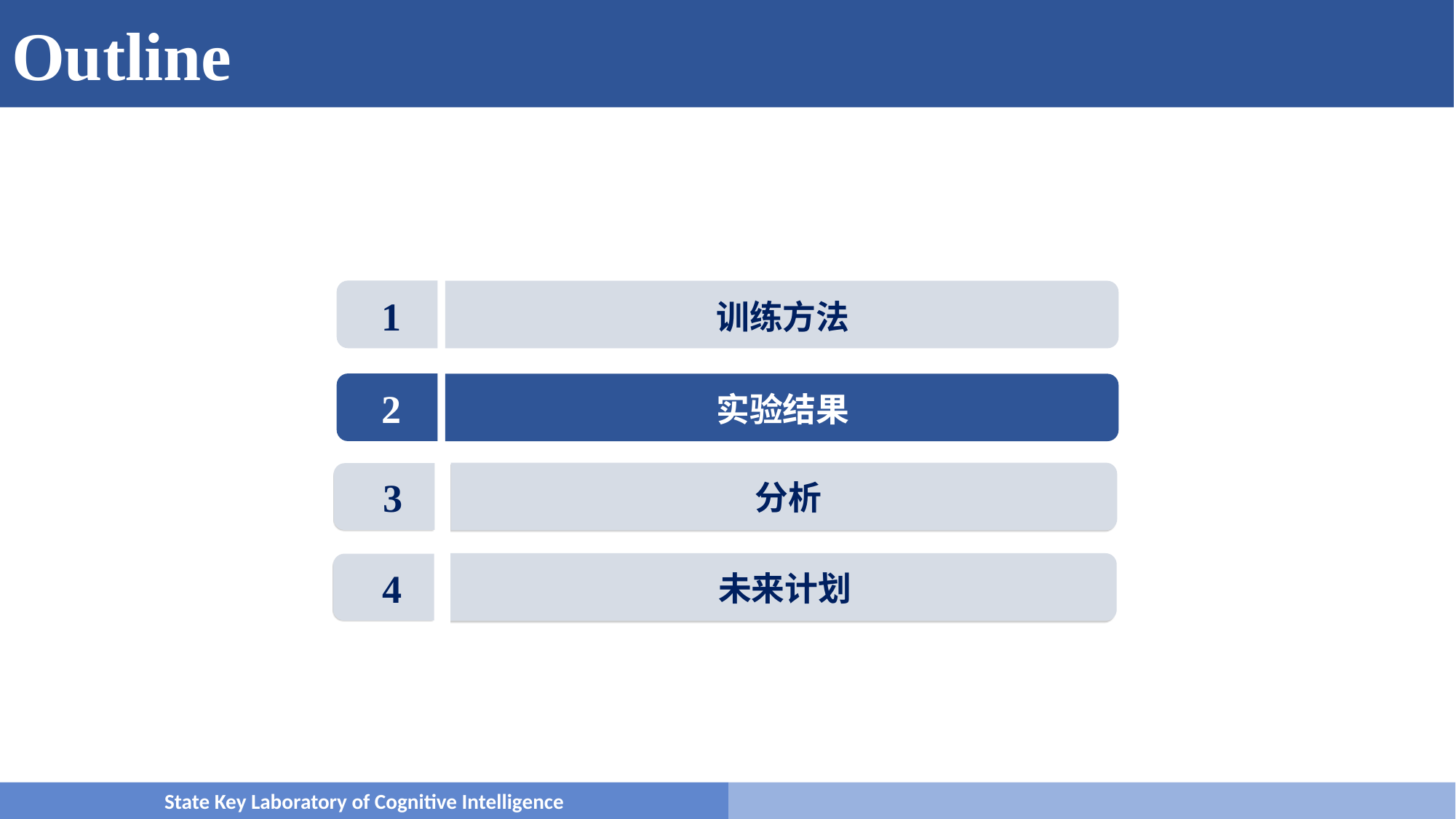

Outline

训练方法
1

实验结果
2

3
分析

4
未来计划
State Key Laboratory of Cognitive Intelligence